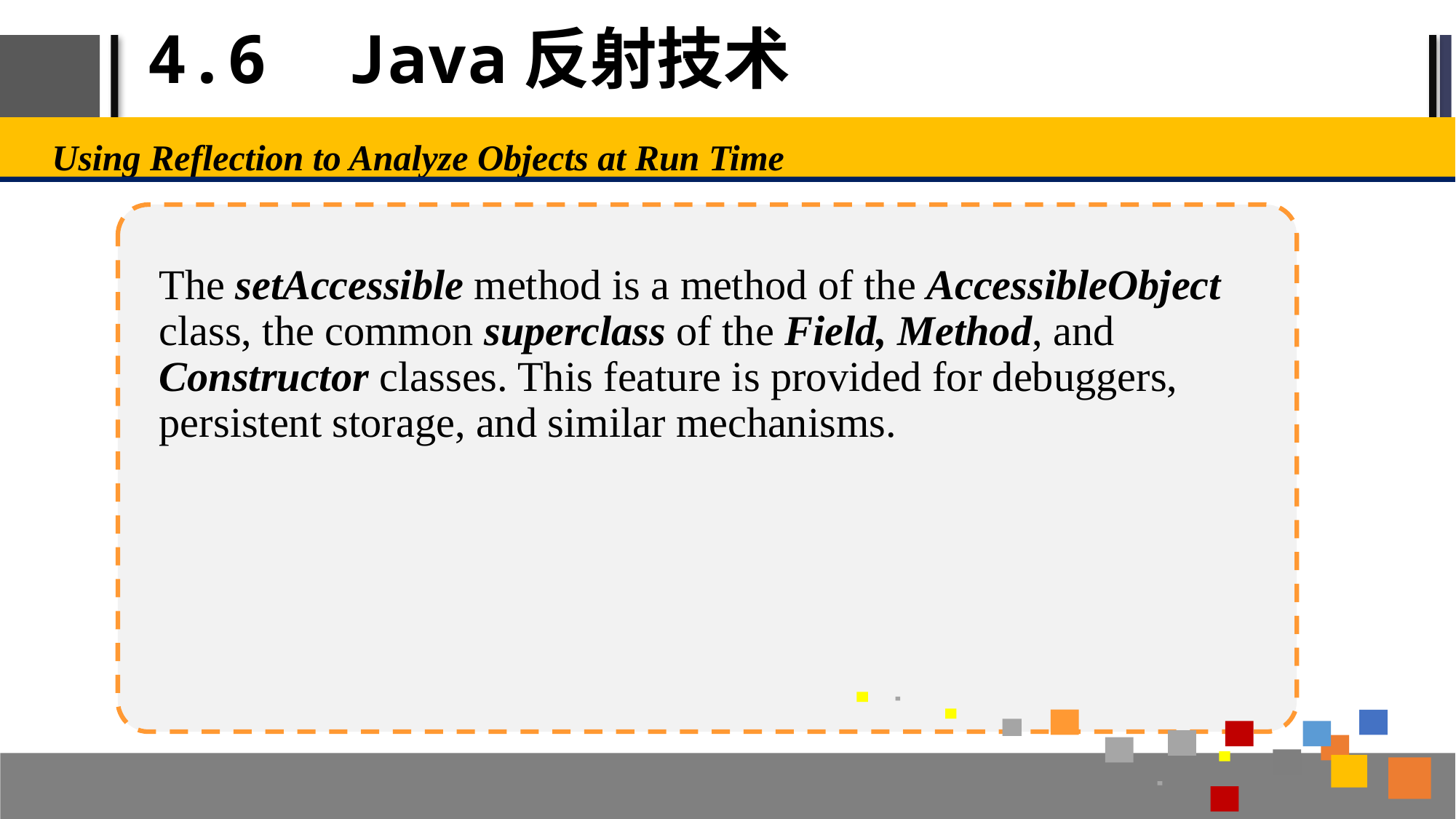

# 4.6  Java反射技术

Using Reflection to Analyze Objects at Run Time

The setAccessible method is a method of the AccessibleObject class, the common superclass of the Field, Method, and Constructor classes. This feature is provided for debuggers, persistent storage, and similar mechanisms.